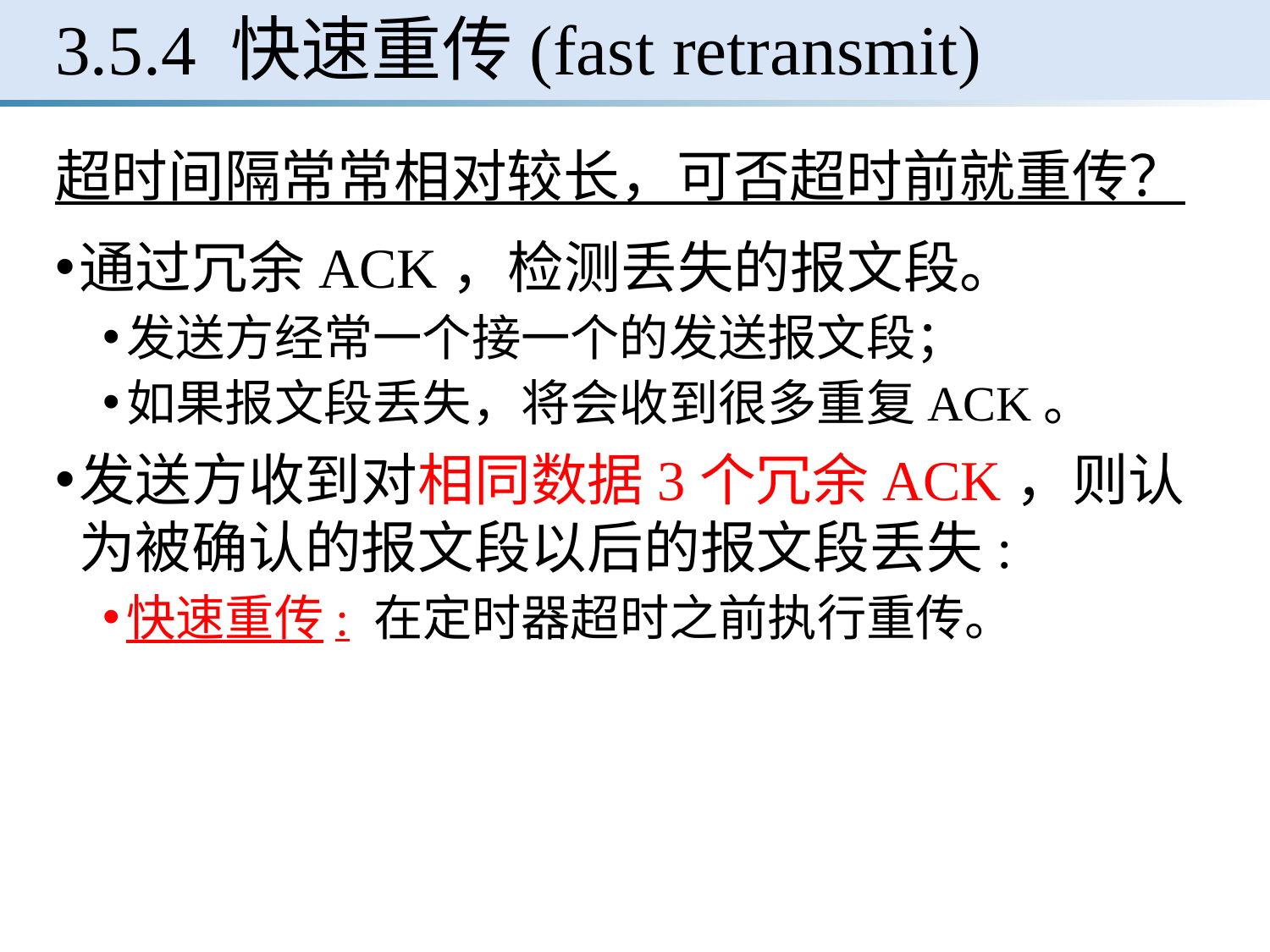

# 3.5.4 快速重传(fast retransmit)
超时间隔常常相对较长，可否超时前就重传？
通过冗余ACK，检测丢失的报文段。
发送方经常一个接一个的发送报文段；
如果报文段丢失，将会收到很多重复ACK。
发送方收到对相同数据3个冗余ACK，则认为被确认的报文段以后的报文段丢失:
快速重传: 在定时器超时之前执行重传。